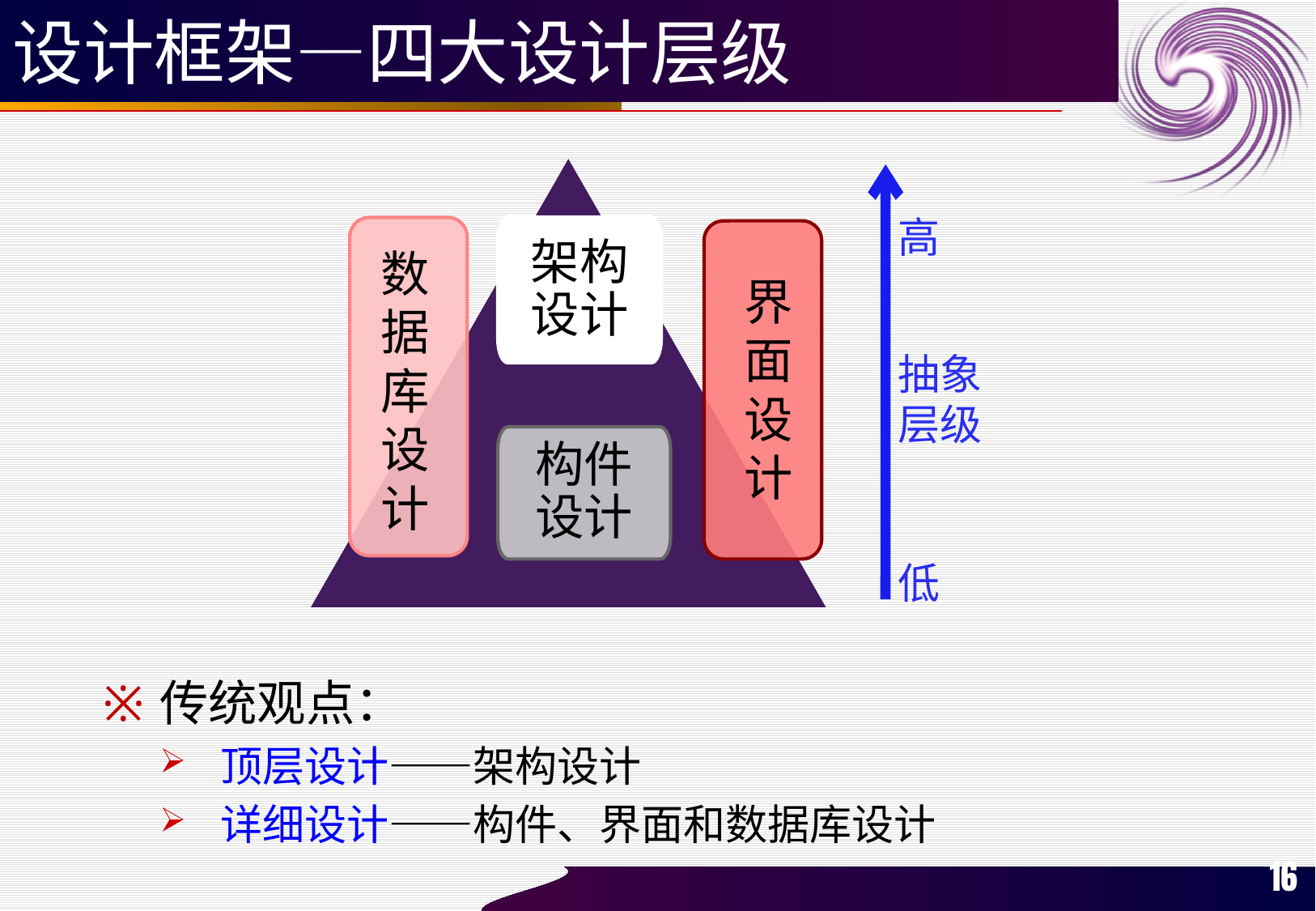

# 设计框架—四大设计层级

高
架构
设计
数
据
库
设
计
界
面
设
计

抽象
层级
构件
设计
低
传统观点：
顶层设计——架构设计
详细设计——构件、界面和数据库设计
16